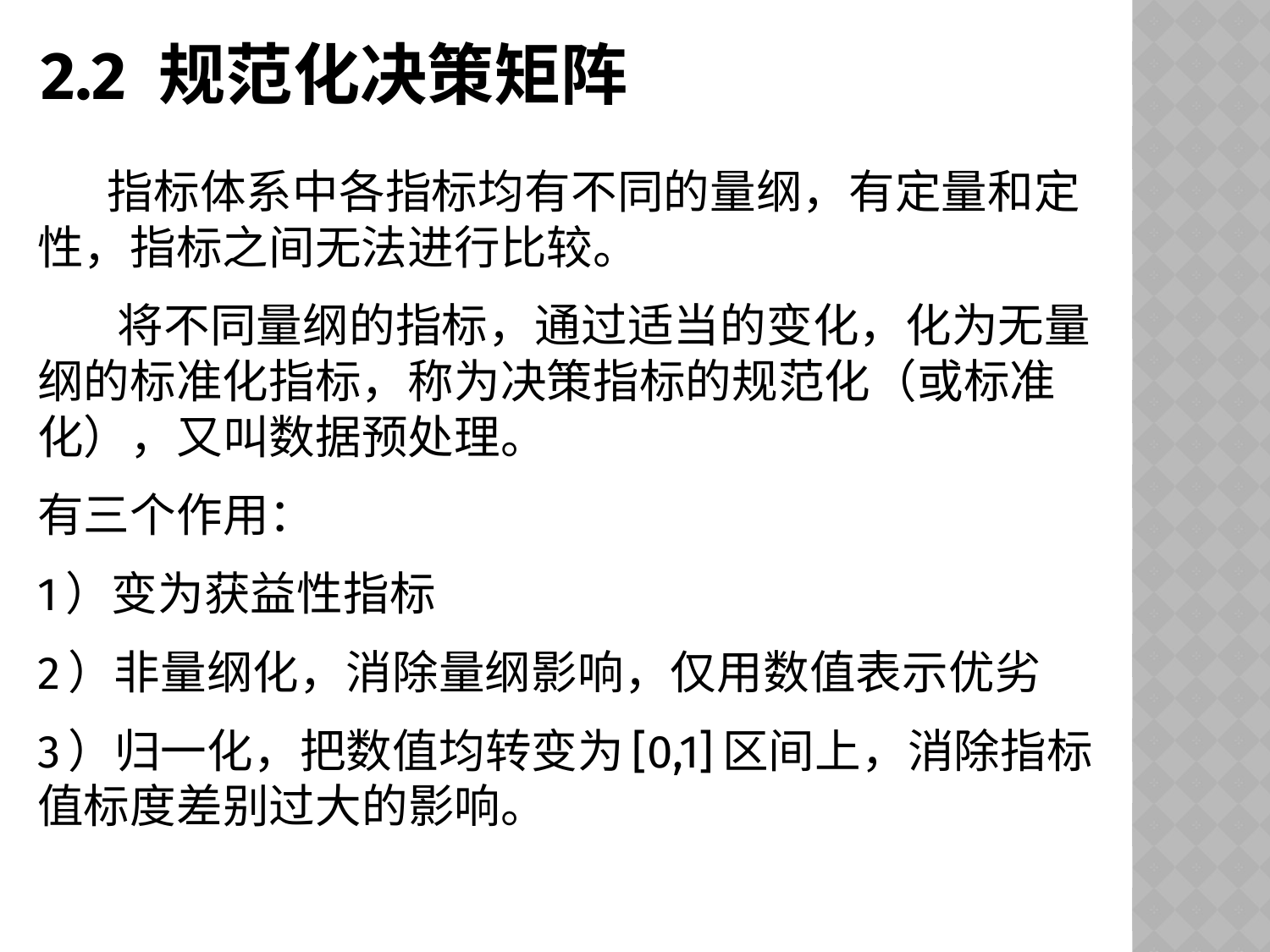

# 2.2 规范化决策矩阵
      指标体系中各指标均有不同的量纲，有定量和定性，指标之间无法进行比较。
       将不同量纲的指标，通过适当的变化，化为无量纲的标准化指标，称为决策指标的规范化（或标准化），又叫数据预处理。
有三个作用：
1）变为获益性指标
2）非量纲化，消除量纲影响，仅用数值表示优劣
3）归一化，把数值均转变为[0,1]区间上，消除指标值标度差别过大的影响。